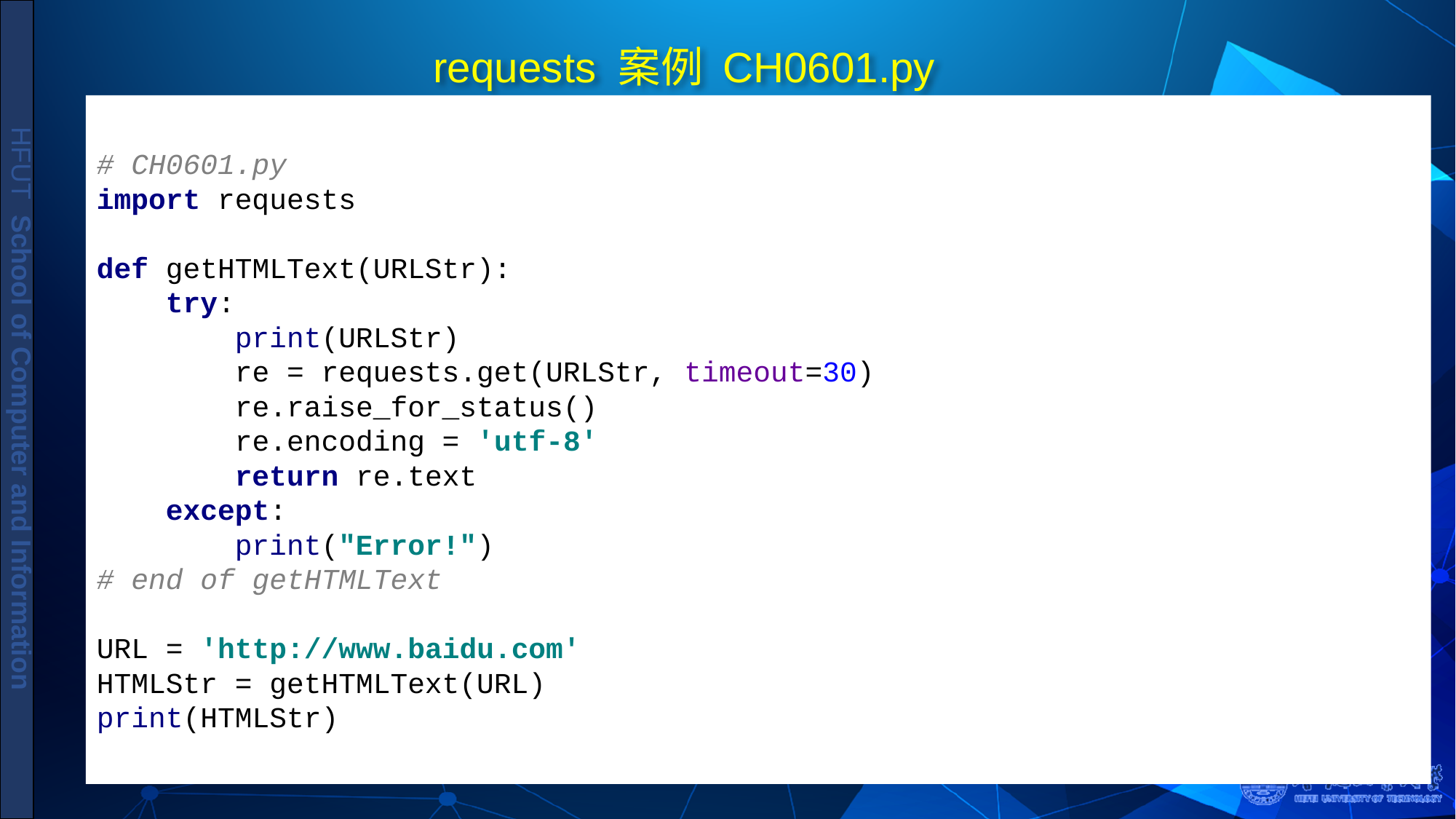

# requests 案例 CH0601.py
# CH0601.py import requests def getHTMLText(URLStr): try: print(URLStr) re = requests.get(URLStr, timeout=30) re.raise_for_status() re.encoding = 'utf-8' return re.text except: print("Error!") # end of getHTMLText URL = 'http://www.baidu.com' HTMLStr = getHTMLText(URL) print(HTMLStr)